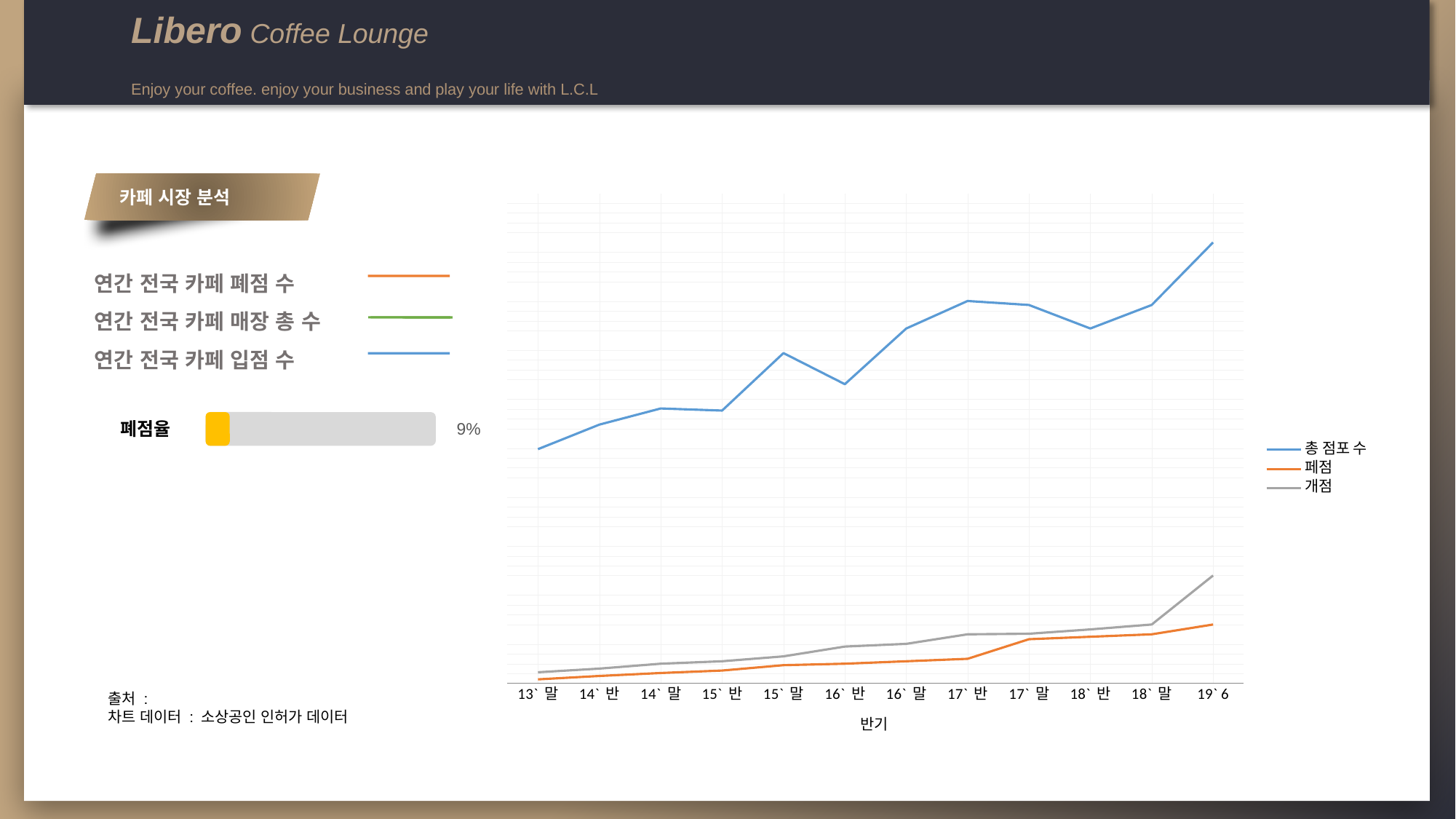

Libero Coffee Lounge
Enjoy your coffee. enjoy your business and play your life with L.C.L

카페 시장 분석

### Chart

| Category | 총 점포 수 | 페점 | 개점 |
|---|---|---|---|
| 13` 말 | 47795.0 | 800.0 | 2250.0 |
| 14` 반 | 52804.0 | 1500.0 | 3000.0 |
| 14` 말 | 56101.0 | 2100.0 | 4000.0 |
| 15` 반 | 55677.0 | 2600.0 | 4500.0 |
| 15` 말 | 67409.0 | 3700.0 | 5500.0 |
| 16` 반 | 61065.0 | 4000.0 | 7500.0 |
| 16` 말 | 72424.0 | 4500.0 | 8050.0 |
| 17` 반 | 78040.0 | 5000.0 | 10000.0 |
| 17` 말 | 77221.0 | 9000.0 | 10110.0 |
| 18` 반 | 72424.0 | 9500.0 | 11000.0 |
| 18` 말 | 77221.0 | 10000.0 | 12000.0 |
| 19` 6 | 90000.0 | 12000.0 | 22000.0 |
연간 전국 카페 폐점 수
연간 전국 카페 매장 총 수
연간 전국 카페 입점 수
폐점율

9%

출처 :
차트 데이터 : 소상공인 인허가 데이터